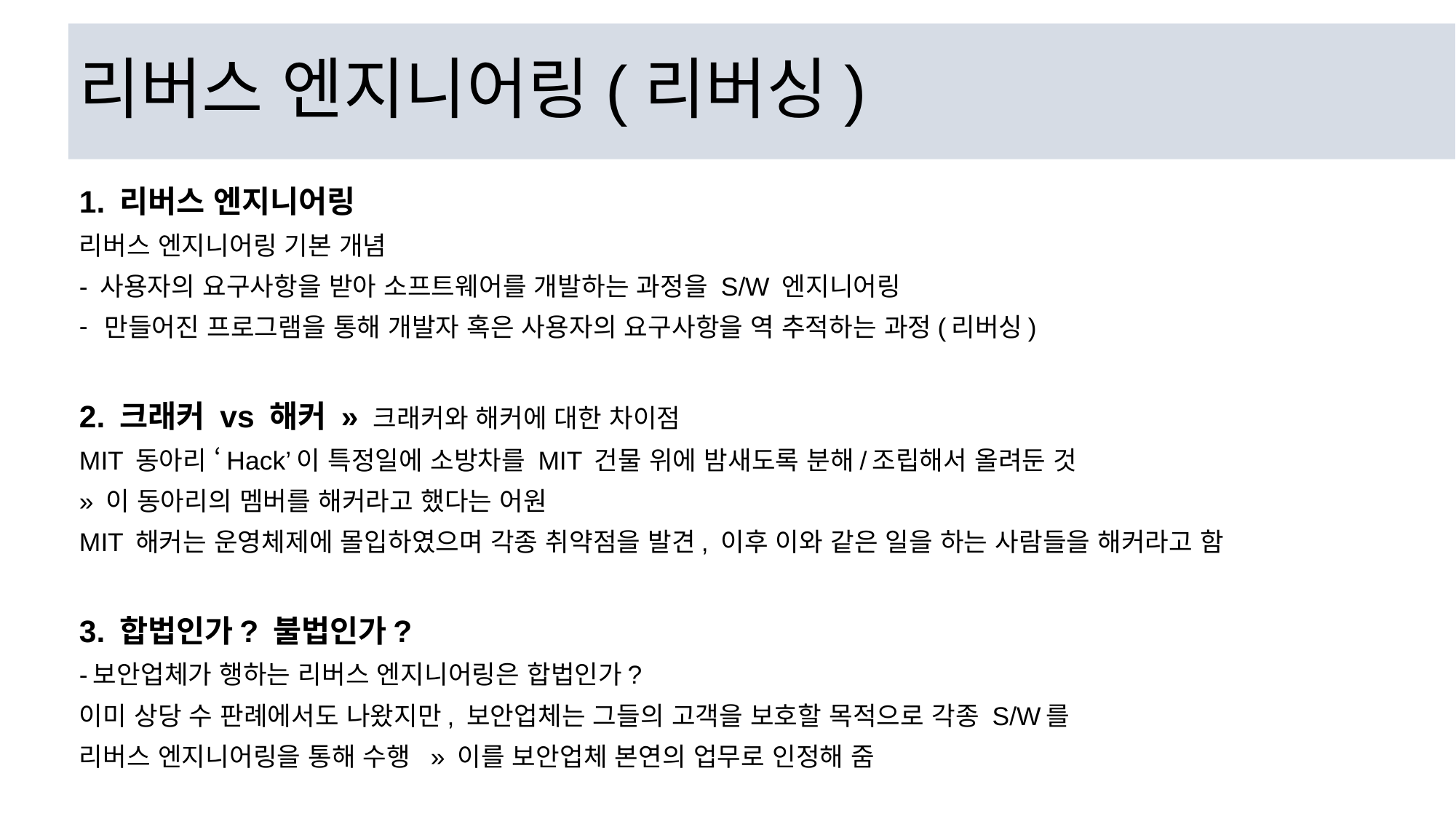

# 리버스 엔지니어링(리버싱)
1. 리버스 엔지니어링
리버스 엔지니어링 기본 개념
- 사용자의 요구사항을 받아 소프트웨어를 개발하는 과정을 S/W 엔지니어링
만들어진 프로그램을 통해 개발자 혹은 사용자의 요구사항을 역 추적하는 과정(리버싱)

2. 크래커 vs 해커 » 크래커와 해커에 대한 차이점
MIT 동아리 ‘Hack’이 특정일에 소방차를 MIT 건물 위에 밤새도록 분해/조립해서 올려둔 것
» 이 동아리의 멤버를 해커라고 했다는 어원
MIT 해커는 운영체제에 몰입하였으며 각종 취약점을 발견, 이후 이와 같은 일을 하는 사람들을 해커라고 함

3. 합법인가? 불법인가?
-보안업체가 행하는 리버스 엔지니어링은 합법인가?
이미 상당 수 판례에서도 나왔지만, 보안업체는 그들의 고객을 보호할 목적으로 각종 S/W를
리버스 엔지니어링을 통해 수행  » 이를 보안업체 본연의 업무로 인정해 줌